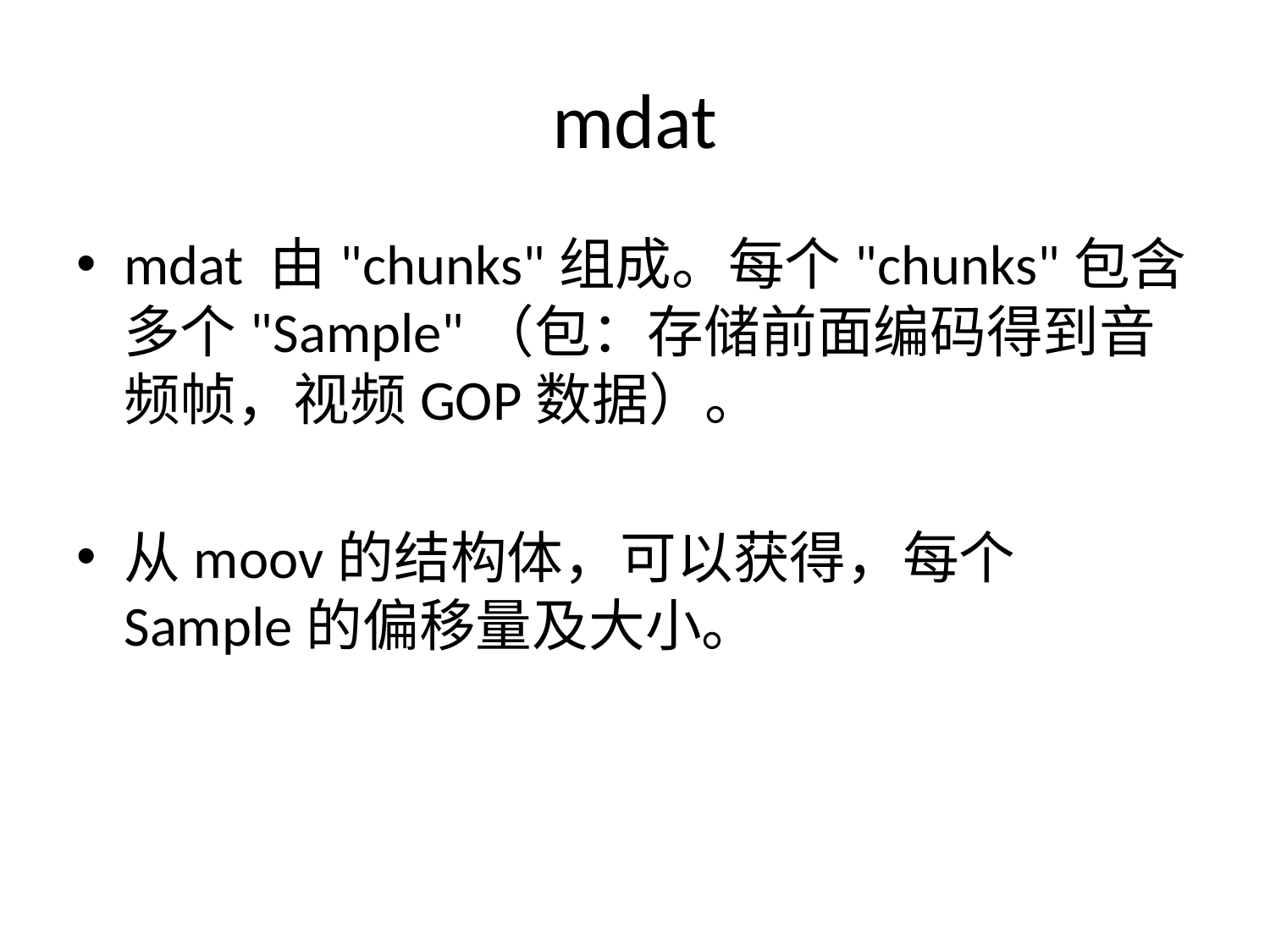

# mdat
mdat 由"chunks"组成。每个"chunks"包含多个"Sample"（包：存储前面编码得到音频帧，视频GOP数据）。

从moov的结构体，可以获得，每个Sample的偏移量及大小。